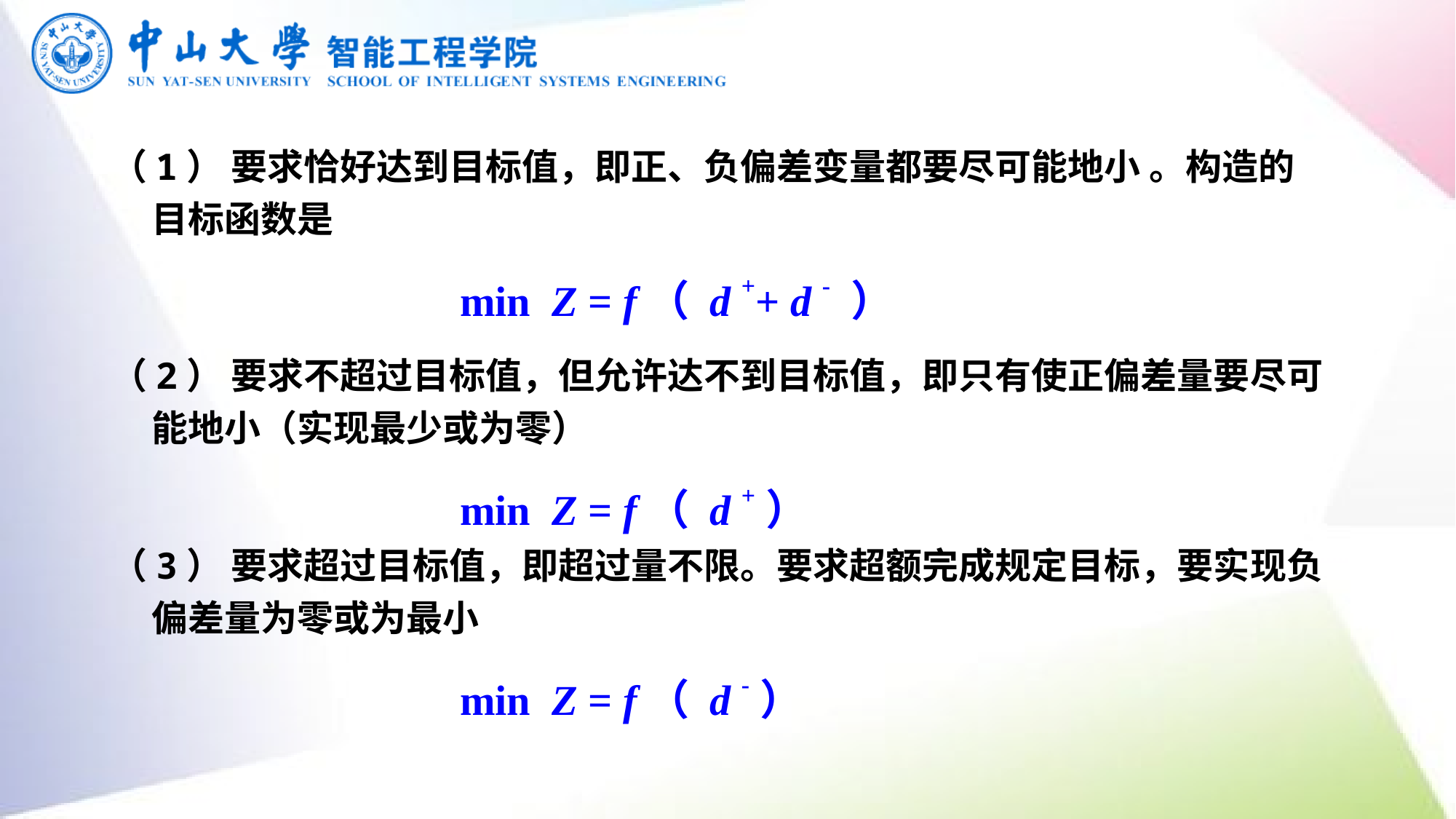

（1） 要求恰好达到目标值，即正、负偏差变量都要尽可能地小 。构造的目标函数是

                min  Z = f（ d ++ d - ）

（2） 要求不超过目标值，但允许达不到目标值，即只有使正偏差量要尽可能地小（实现最少或为零）

                min  Z = f（ d +）
（3） 要求超过目标值，即超过量不限。要求超额完成规定目标，要实现负偏差量为零或为最小

                min  Z = f（ d -）